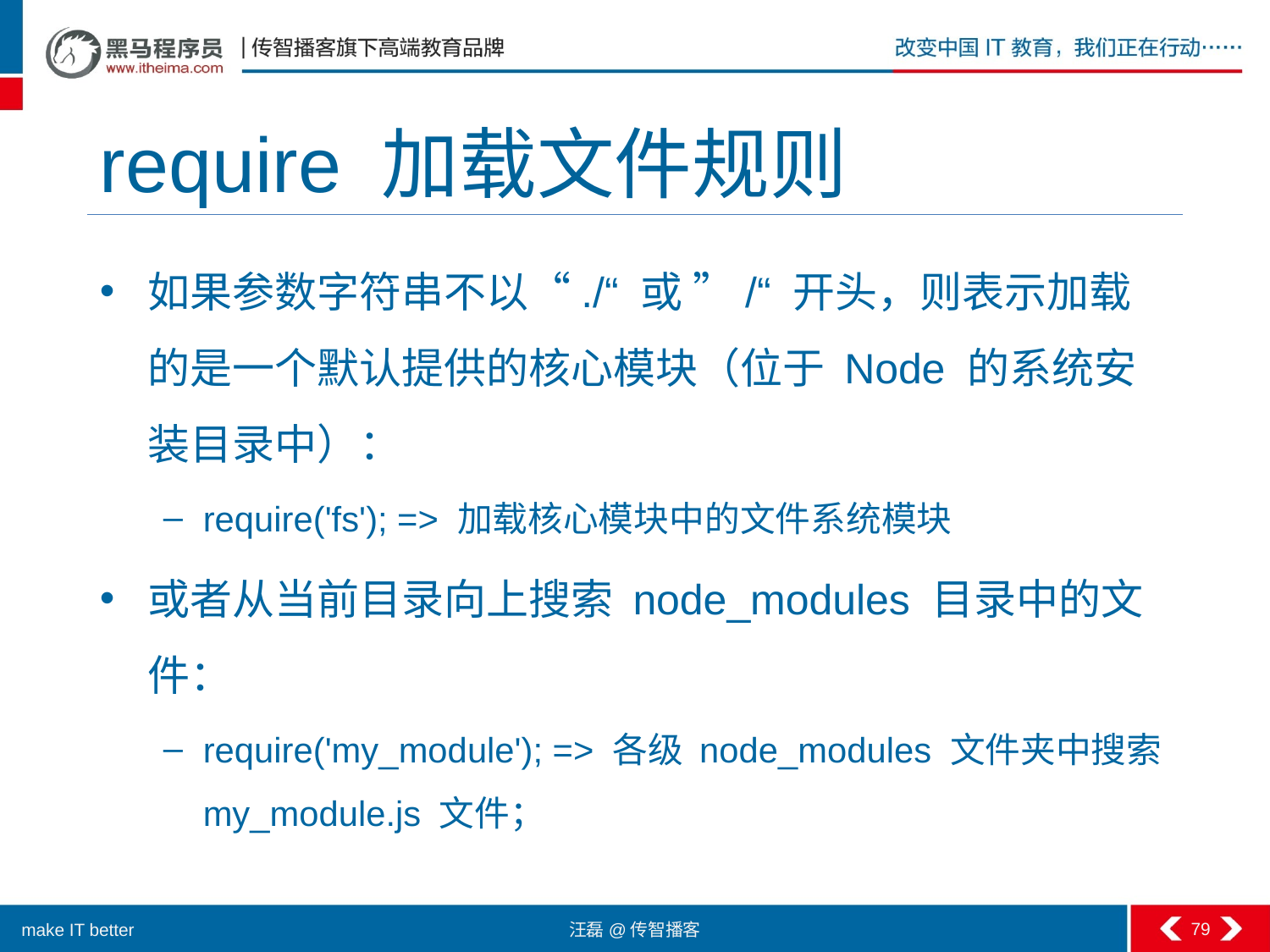

# require 加载文件规则
如果参数字符串不以“./“ 或 ”/“ 开头，则表示加载的是一个默认提供的核心模块（位于 Node 的系统安装目录中）：
require('fs'); => 加载核心模块中的文件系统模块
或者从当前目录向上搜索 node_modules 目录中的文件：
require('my_module'); => 各级 node_modules 文件夹中搜索 my_module.js 文件；
79
汪磊@传智播客
make IT better